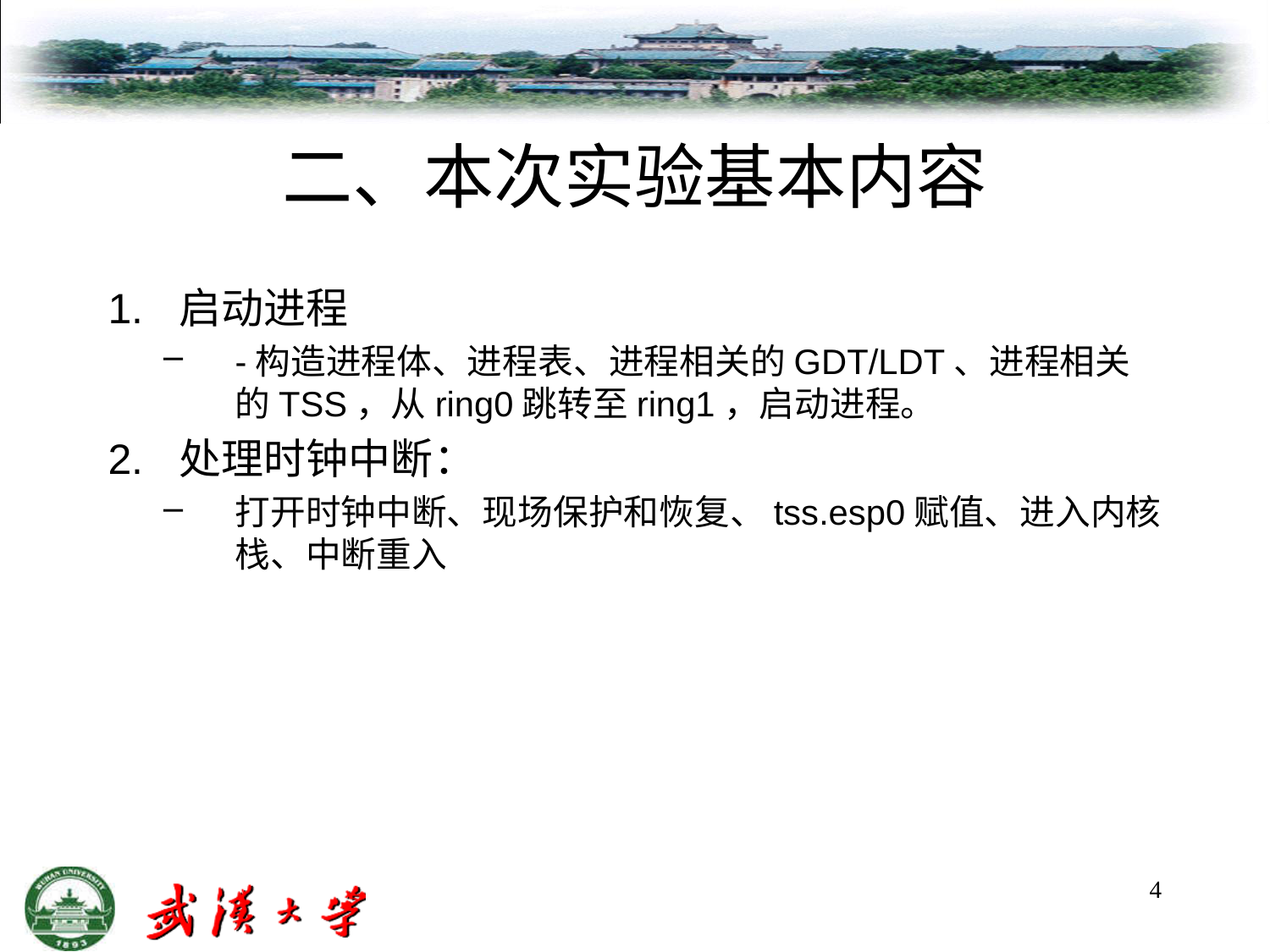

# 二、本次实验基本内容
启动进程
-构造进程体、进程表、进程相关的GDT/LDT、进程相关的TSS，从ring0跳转至ring1，启动进程。
处理时钟中断：
打开时钟中断、现场保护和恢复、tss.esp0赋值、进入内核栈、中断重入

4